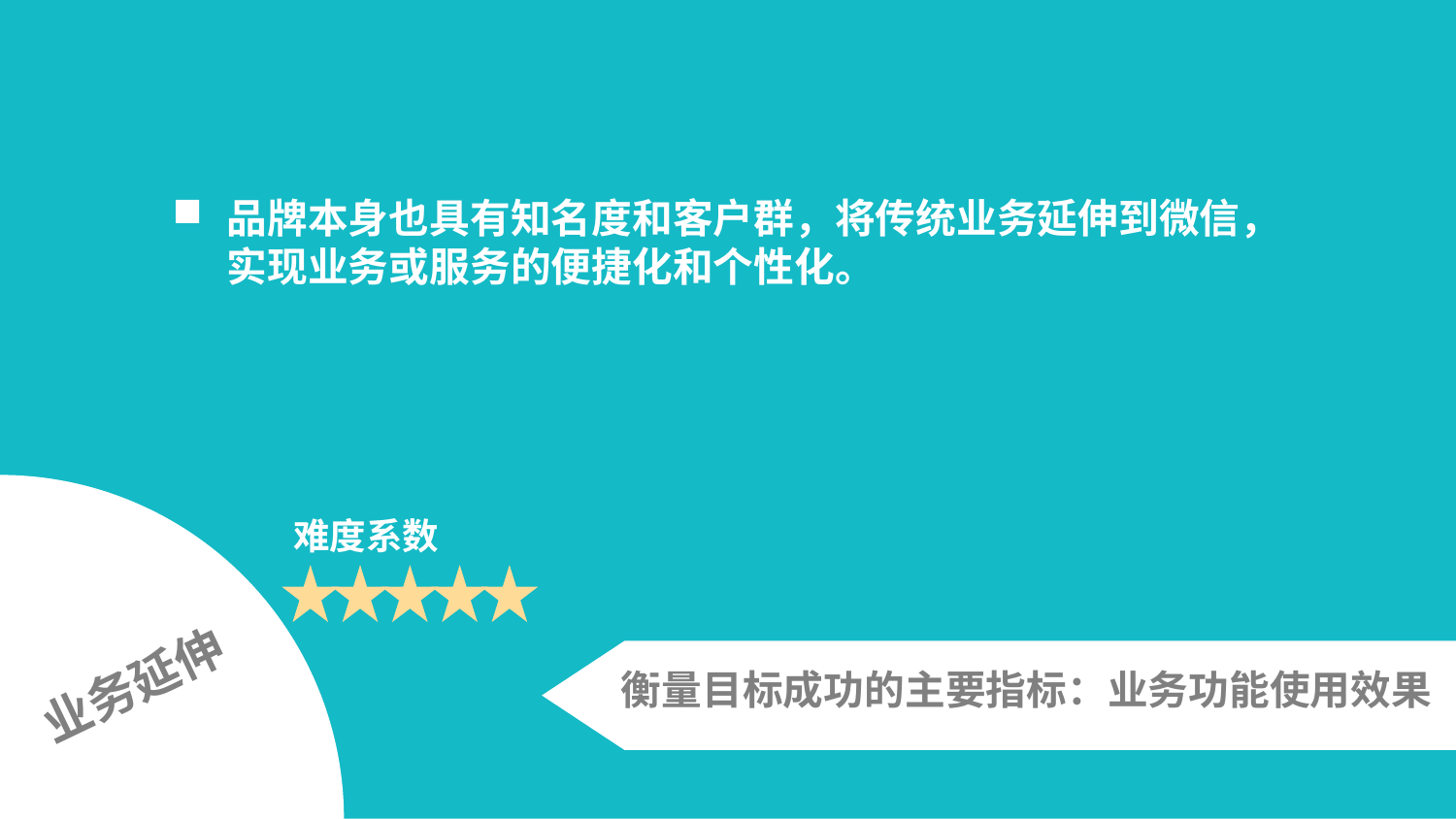

事
品牌本身也具有知名度和客户群，将传统业务延伸到微信，实现业务或服务的便捷化和个性化。

难度系数

业务延伸
衡量目标成功的主要指标：业务功能使用效果